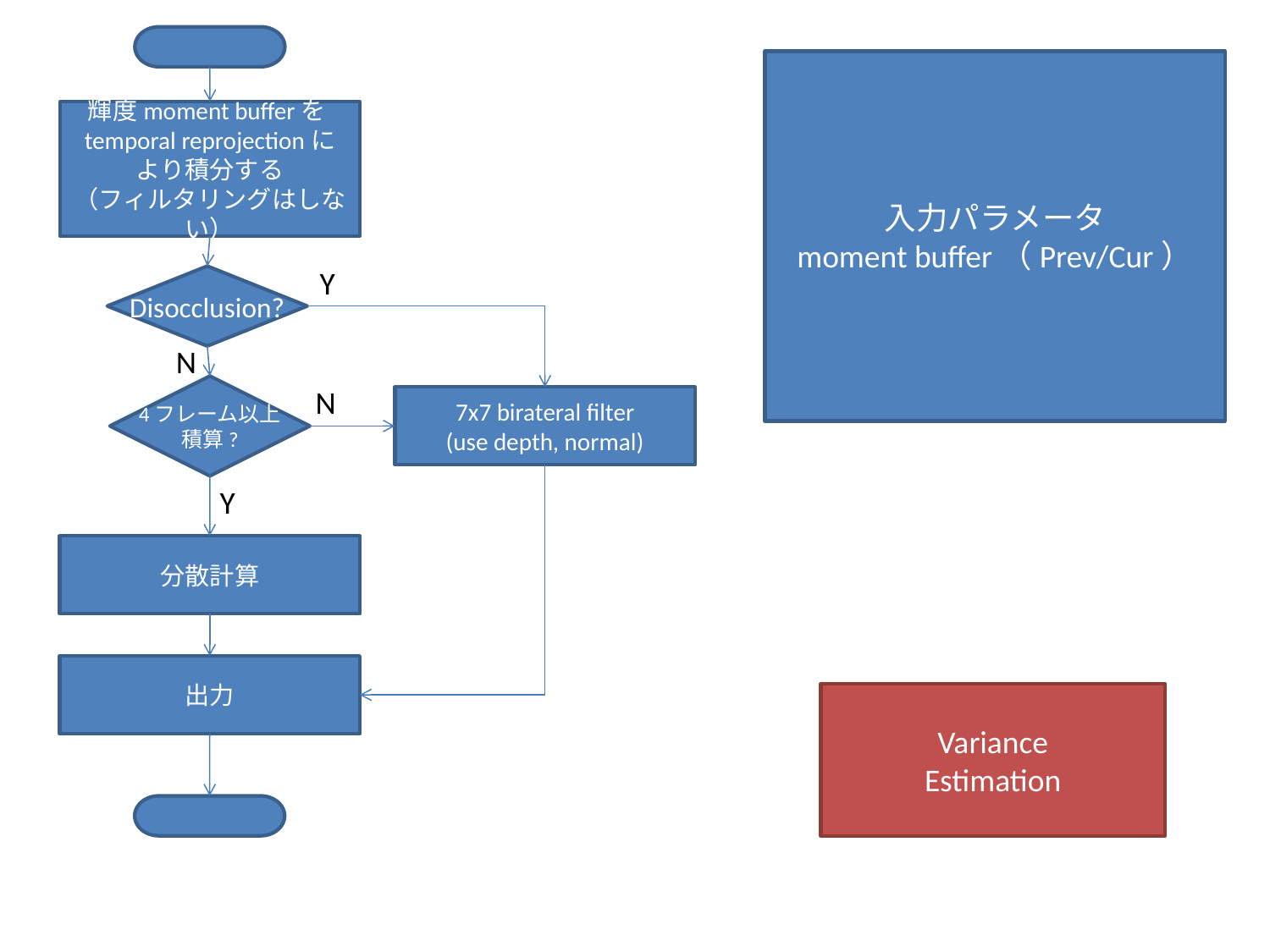

入力パラメータ
moment buffer（Prev/Cur）
輝度moment bufferをtemporal reprojectionにより積分する
（フィルタリングはしない）
Y
Disocclusion?
N
4フレーム以上
積算?
N
7x7 birateral filter
(use depth, normal)
Y
分散計算
出力
Variance
Estimation